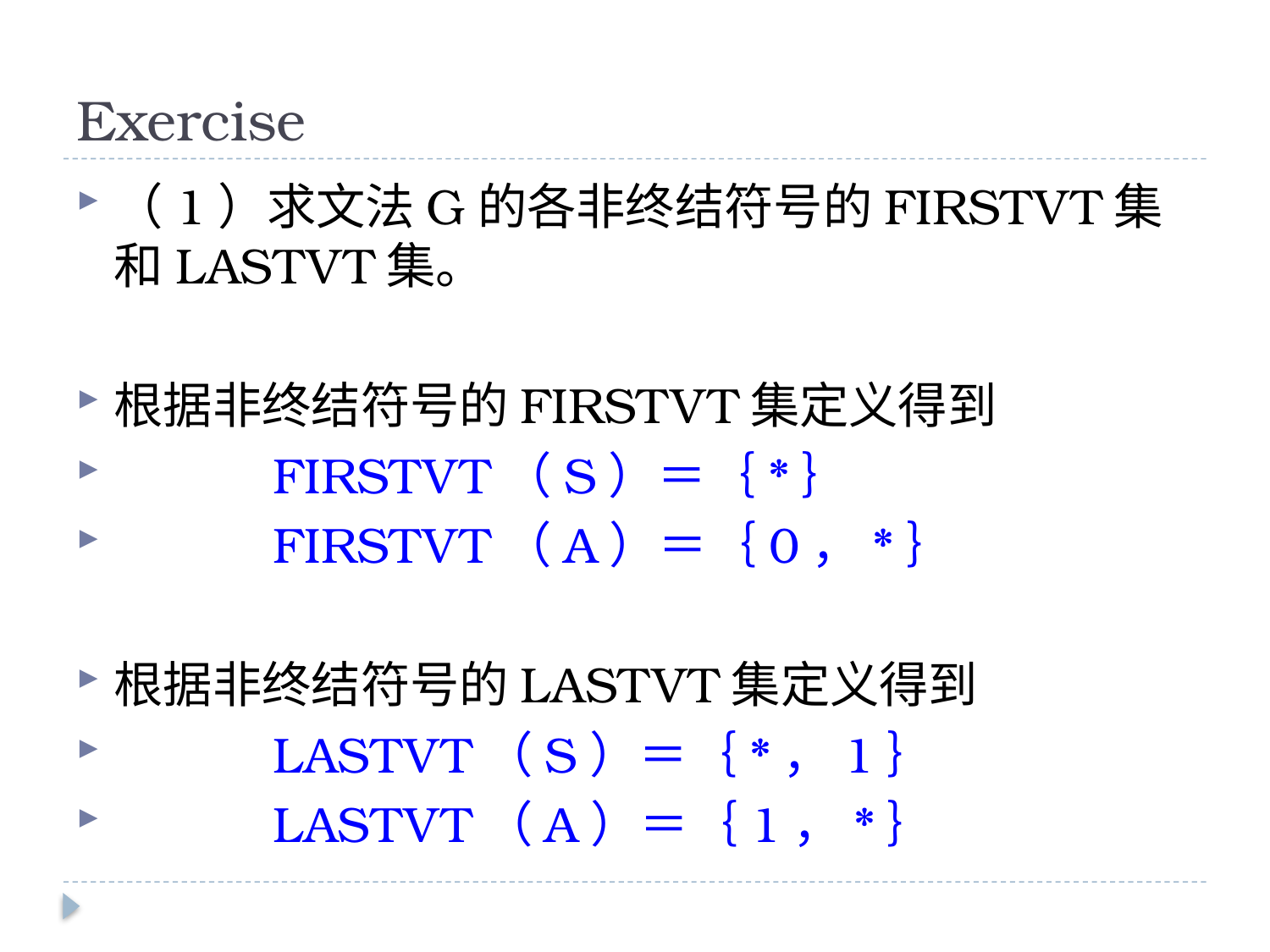

# Exercise
（1）求文法G的各非终结符号的FIRSTVT集和LASTVT集。

根据非终结符号的FIRSTVT集定义得到
          FIRSTVT（S）＝｛*｝
          FIRSTVT（A）＝｛0，*｝

根据非终结符号的LASTVT集定义得到
          LASTVT（S）＝｛*，1｝
          LASTVT（A）＝｛1，*｝

20